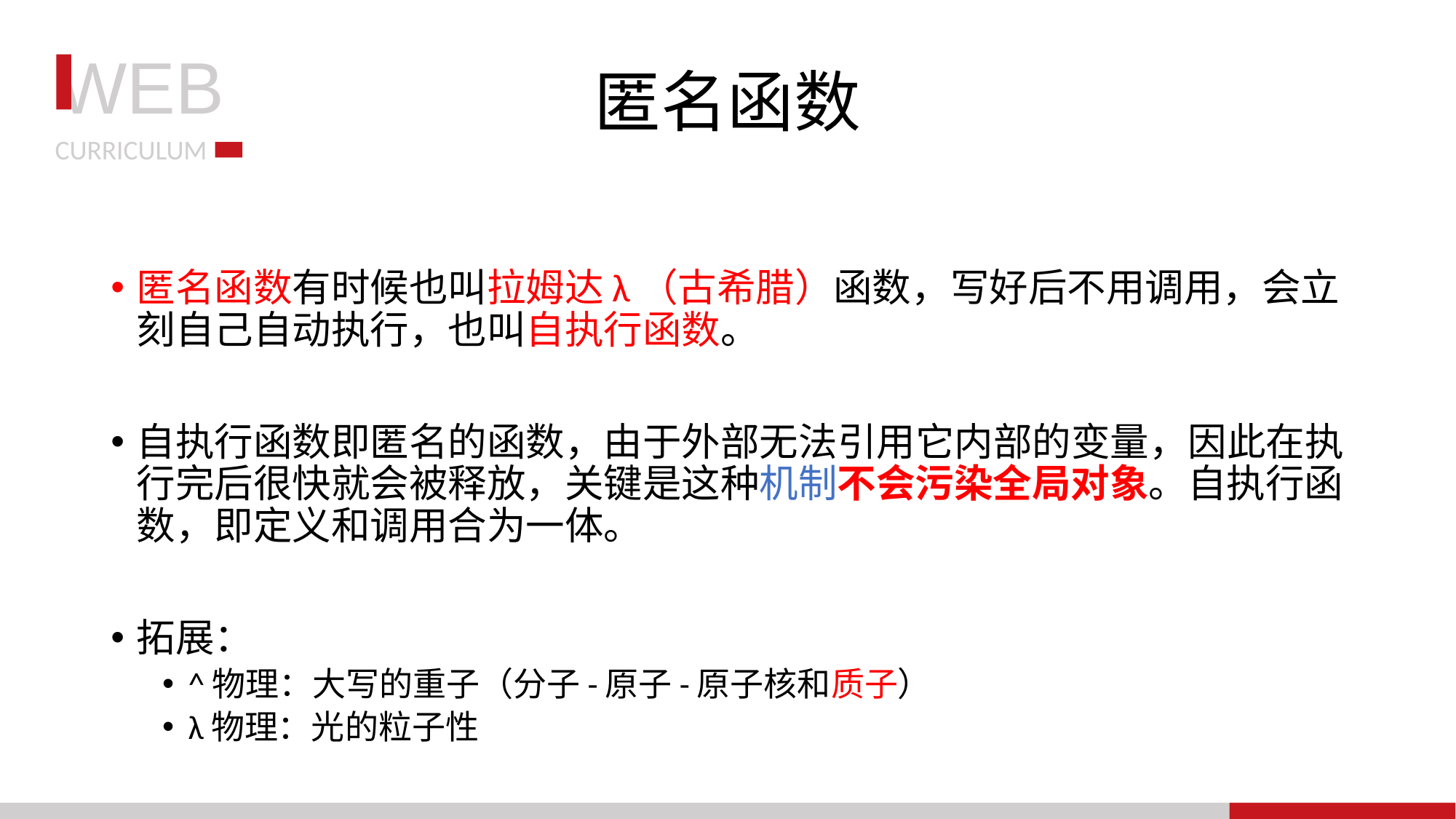

# 匿名函数

匿名函数有时候也叫拉姆达λ（古希腊）函数，写好后不用调用，会立刻自己自动执行，也叫自执行函数。

自执行函数即匿名的函数，由于外部无法引用它内部的变量，因此在执行完后很快就会被释放，关键是这种机制不会污染全局对象。自执行函数，即定义和调用合为一体。

拓展：
^物理：大写的重子（分子-原子-原子核和质子）
λ物理：光的粒子性